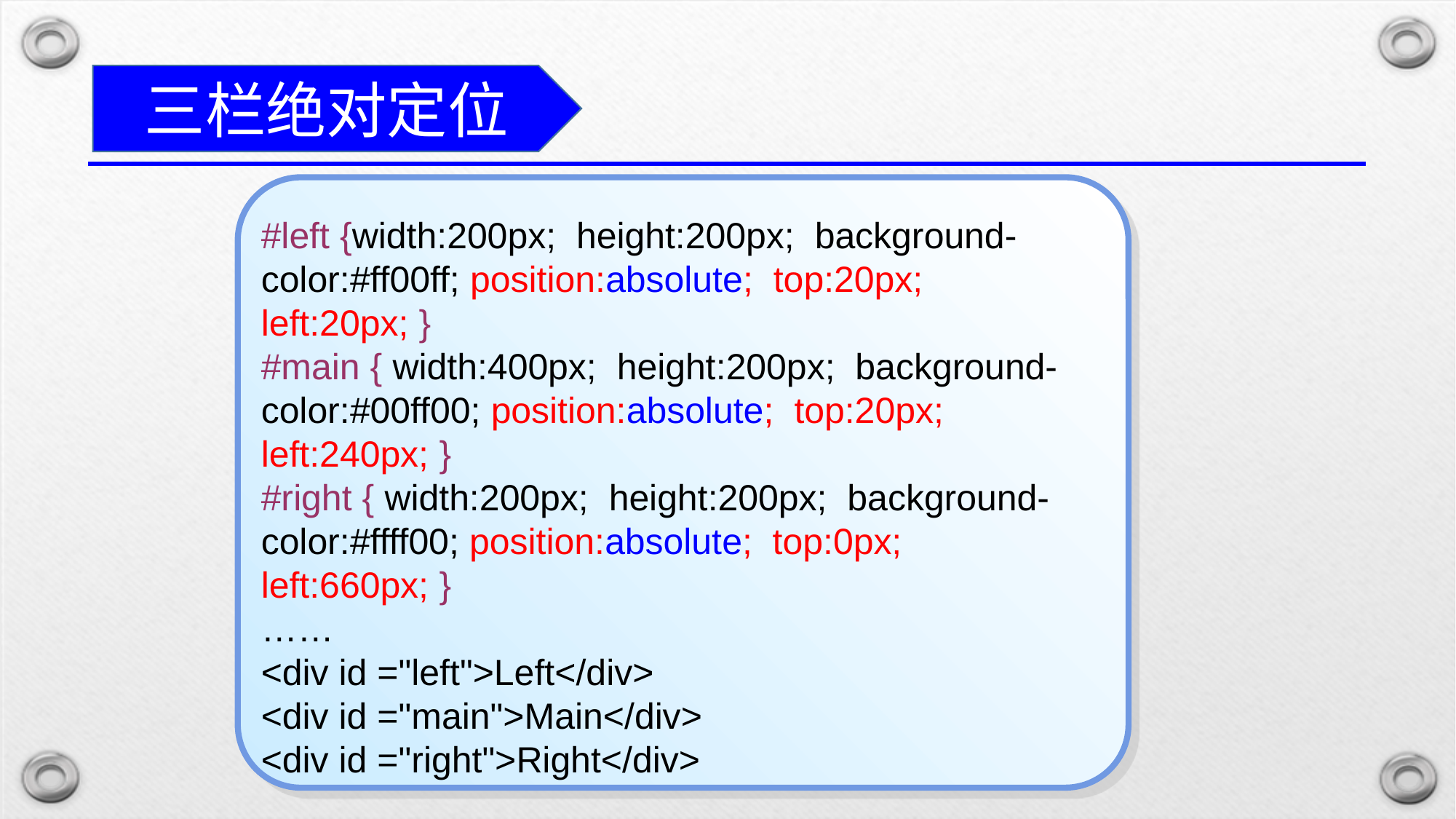

三栏绝对定位

#left {width:200px;  height:200px;  background-color:#ff00ff; position:absolute;  top:20px;  left:20px; }
#main { width:400px;  height:200px;  background-color:#00ff00; position:absolute;  top:20px;  left:240px; }
#right { width:200px;  height:200px;  background-color:#ffff00; position:absolute;  top:0px;  left:660px; }
……
<div id ="left">Left</div>
<div id ="main">Main</div>
<div id ="right">Right</div>
信息学院